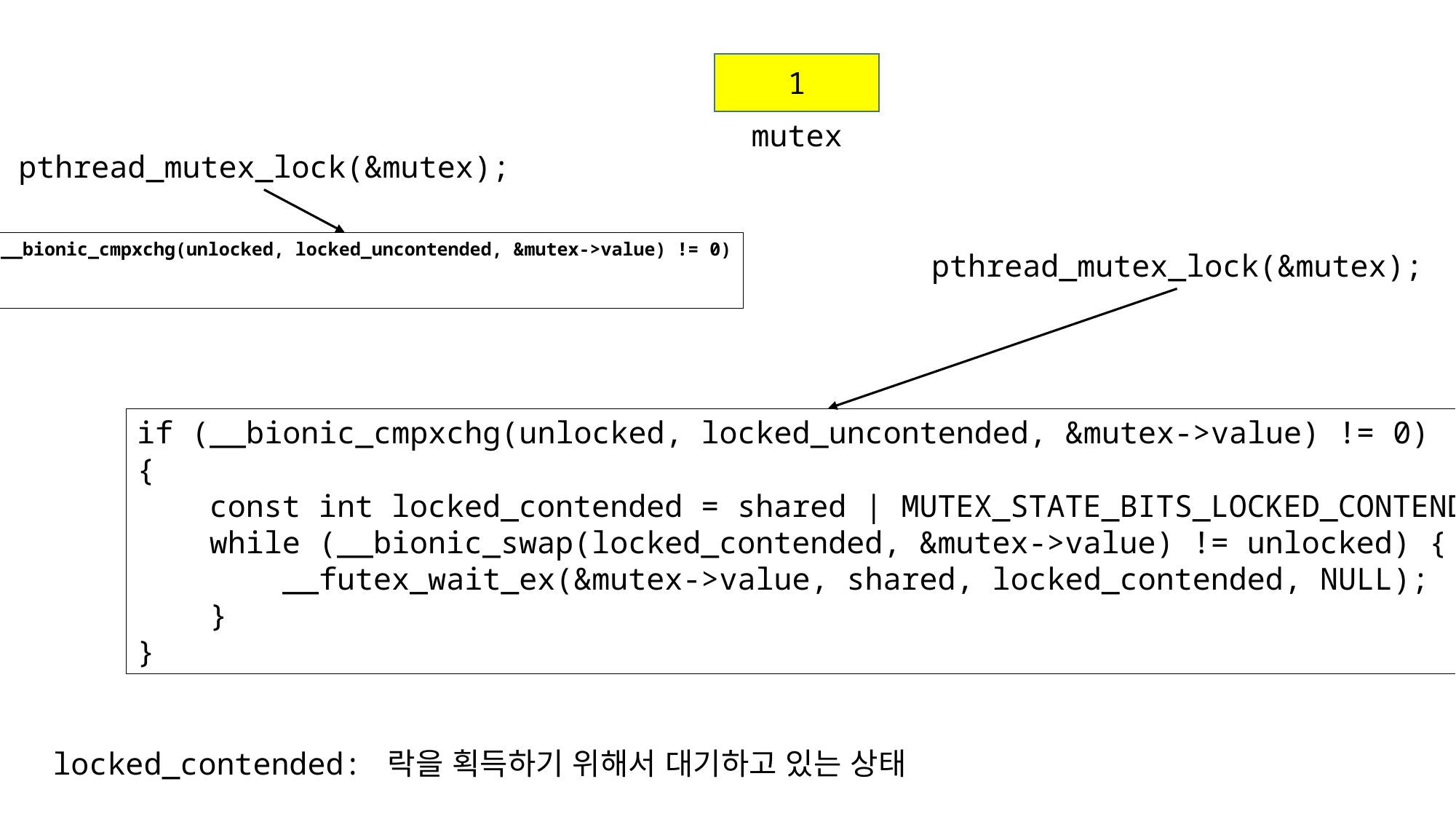

1
mutex
pthread_mutex_lock(&mutex);
if (__bionic_cmpxchg(unlocked, locked_uncontended, &mutex->value) != 0)
{
}
pthread_mutex_lock(&mutex);
if (__bionic_cmpxchg(unlocked, locked_uncontended, &mutex->value) != 0)
{
    const int locked_contended = shared | MUTEX_STATE_BITS_LOCKED_CONTENDED;
    while (__bionic_swap(locked_contended, &mutex->value) != unlocked) {
        __futex_wait_ex(&mutex->value, shared, locked_contended, NULL);
    }
}
locked_contended: 락을 획득하기 위해서 대기하고 있는 상태